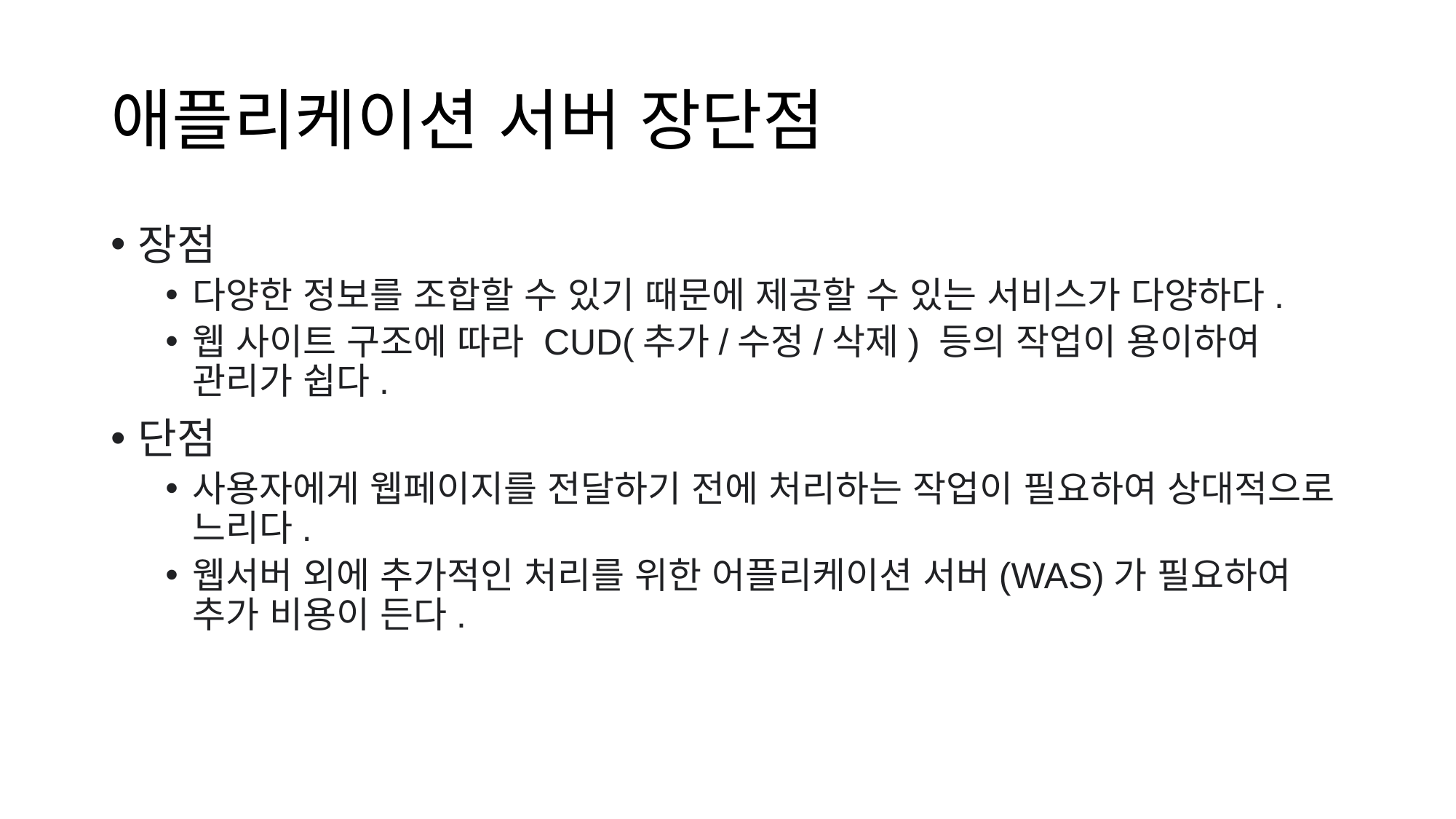

# 애플리케이션 서버 장단점
장점
다양한 정보를 조합할 수 있기 때문에 제공할 수 있는 서비스가 다양하다.
웹 사이트 구조에 따라 CUD(추가/수정/삭제) 등의 작업이 용이하여 관리가 쉽다.
단점
사용자에게 웹페이지를 전달하기 전에 처리하는 작업이 필요하여 상대적으로 느리다.
웹서버 외에 추가적인 처리를 위한 어플리케이션 서버(WAS)가 필요하여 추가 비용이 든다.